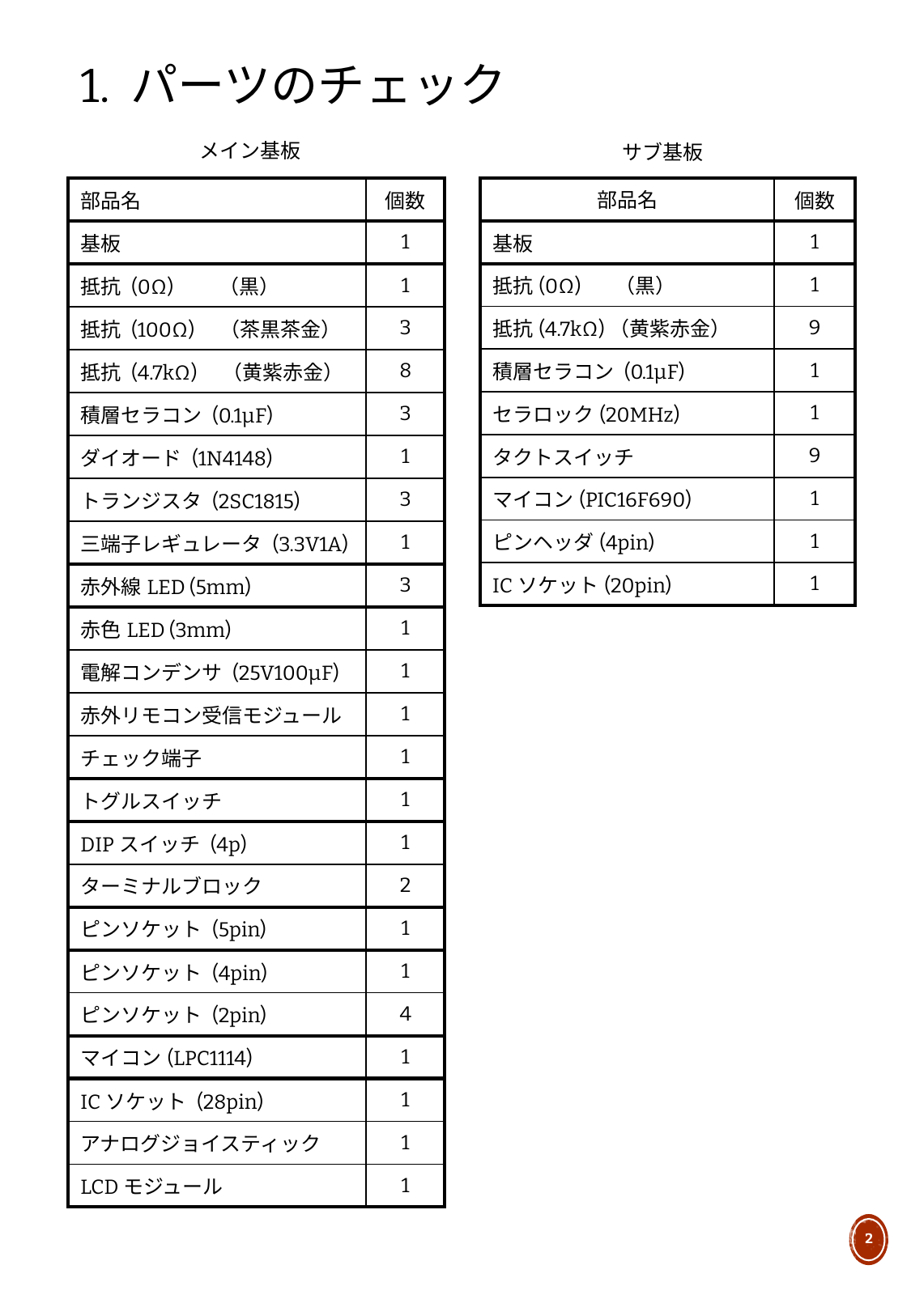

# 1. パーツのチェック
メイン基板
サブ基板
| 部品名 | 個数 |
| --- | --- |
| 基板 | 1 |
| 抵抗 (0Ω)　　（黒） | 1 |
| 抵抗 (100Ω)　（茶黒茶金） | 3 |
| 抵抗 (4.7kΩ)　（黄紫赤金） | 8 |
| 積層セラコン (0.1μF) | 3 |
| ダイオード (1N4148) | 1 |
| トランジスタ (2SC1815) | 3 |
| 三端子レギュレータ (3.3V1A) | 1 |
| 赤外線LED (5mm) | 3 |
| 赤色LED (3mm) | 1 |
| 電解コンデンサ (25V100μF) | 1 |
| 赤外リモコン受信モジュール | 1 |
| チェック端子 | 1 |
| トグルスイッチ | 1 |
| DIPスイッチ (4p) | 1 |
| ターミナルブロック | 2 |
| ピンソケット (5pin) | 1 |
| ピンソケット (4pin) | 1 |
| ピンソケット (2pin) | 4 |
| マイコン(LPC1114) | 1 |
| ICソケット (28pin) | 1 |
| アナログジョイスティック | 1 |
| LCDモジュール | 1 |
| 部品名 | 個数 |
| --- | --- |
| 基板 | 1 |
| 抵抗(0Ω)　 （黒） | 1 |
| 抵抗(4.7kΩ)（黄紫赤金） | 9 |
| 積層セラコン (0.1μF) | 1 |
| セラロック(20MHz) | 1 |
| タクトスイッチ | 9 |
| マイコン(PIC16F690) | 1 |
| ピンヘッダ(4pin) | 1 |
| ICソケット(20pin) | 1 |
2